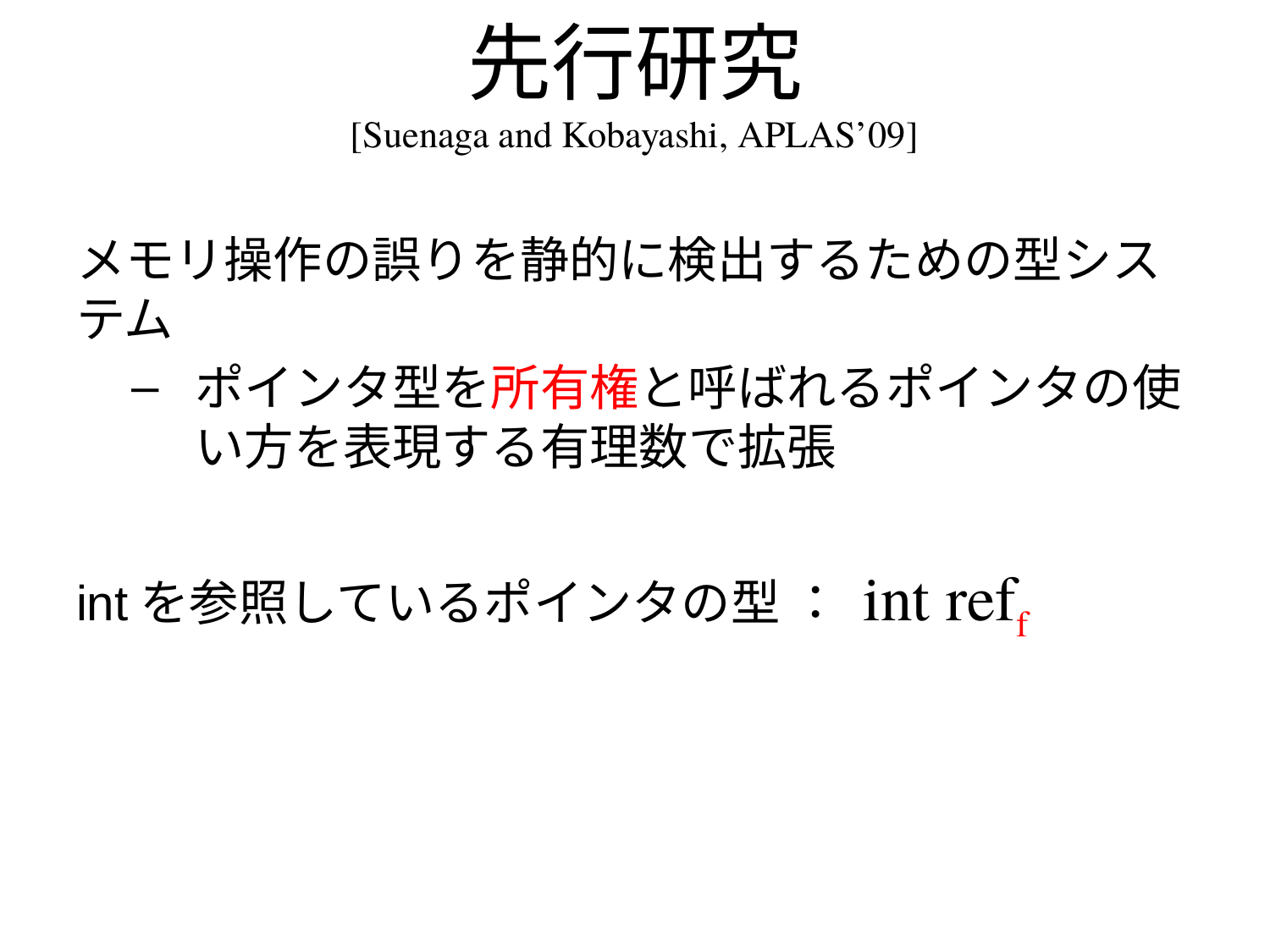

# 先行研究 [Suenaga and Kobayashi, APLAS’09]
メモリ操作の誤りを静的に検出するための型システム
ポインタ型を所有権と呼ばれるポインタの使い方を表現する有理数で拡張

intを参照しているポインタの型 ： int reff